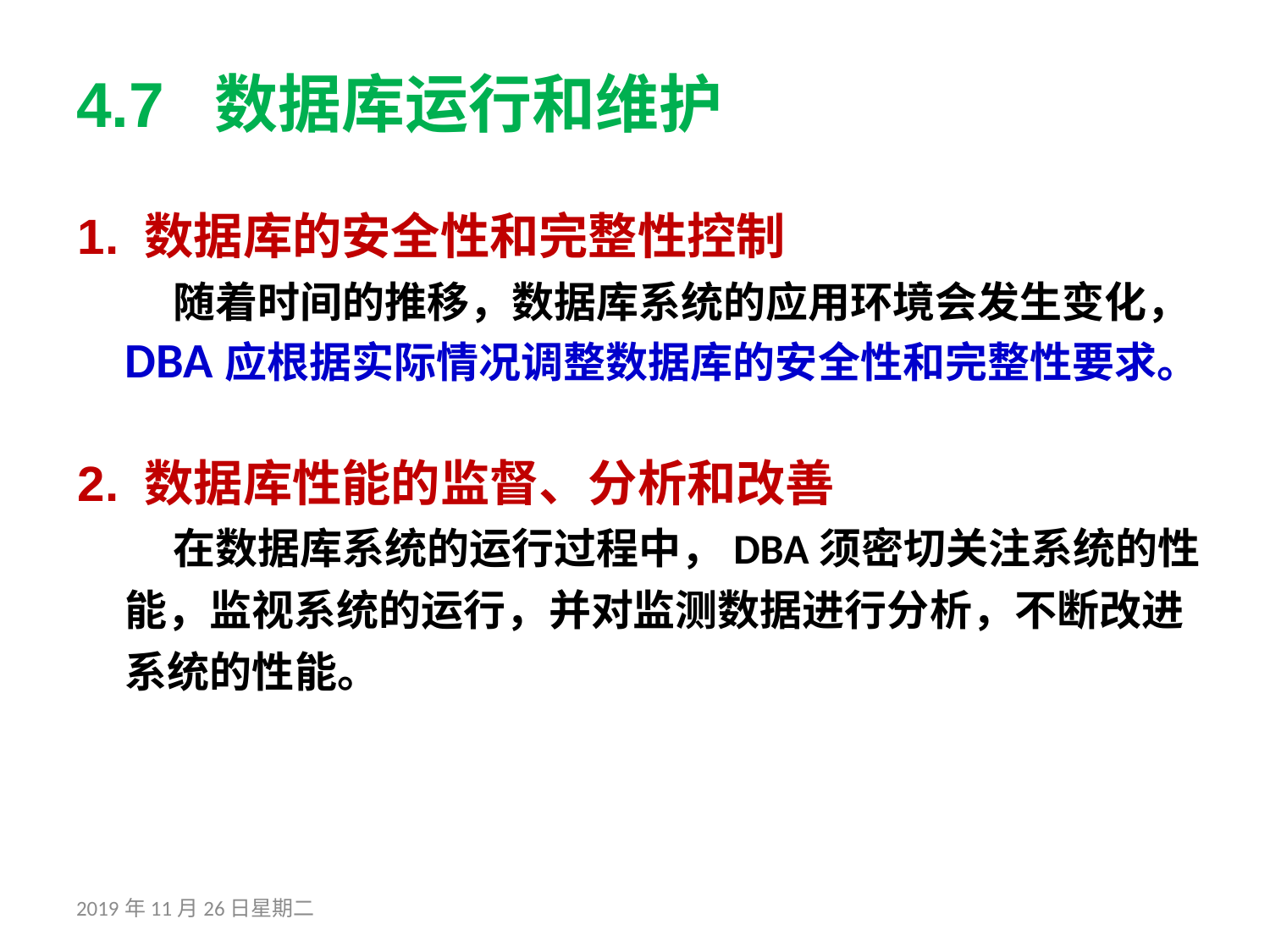

# 4.7  数据库运行和维护
1. 数据库的安全性和完整性控制
随着时间的推移，数据库系统的应用环境会发生变化，DBA应根据实际情况调整数据库的安全性和完整性要求。

2. 数据库性能的监督、分析和改善
在数据库系统的运行过程中，DBA须密切关注系统的性能，监视系统的运行，并对监测数据进行分析，不断改进系统的性能。
2019年11月26日星期二